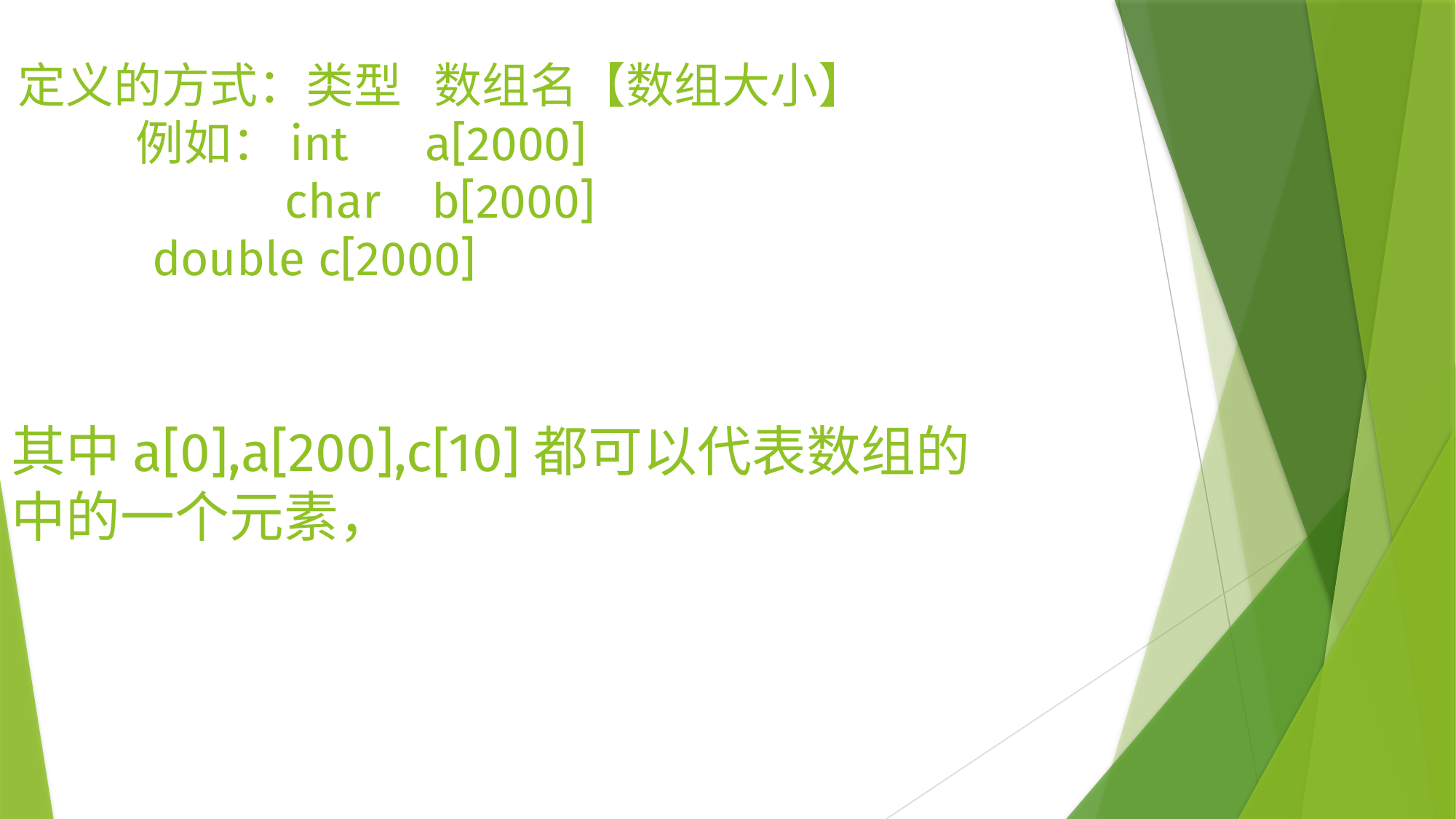

# 定义的方式：类型   数组名【数组大小】 例如：int      a[2000] char    b[2000] double c[2000]
其中a[0],a[200],c[10]都可以代表数组的中的一个元素，